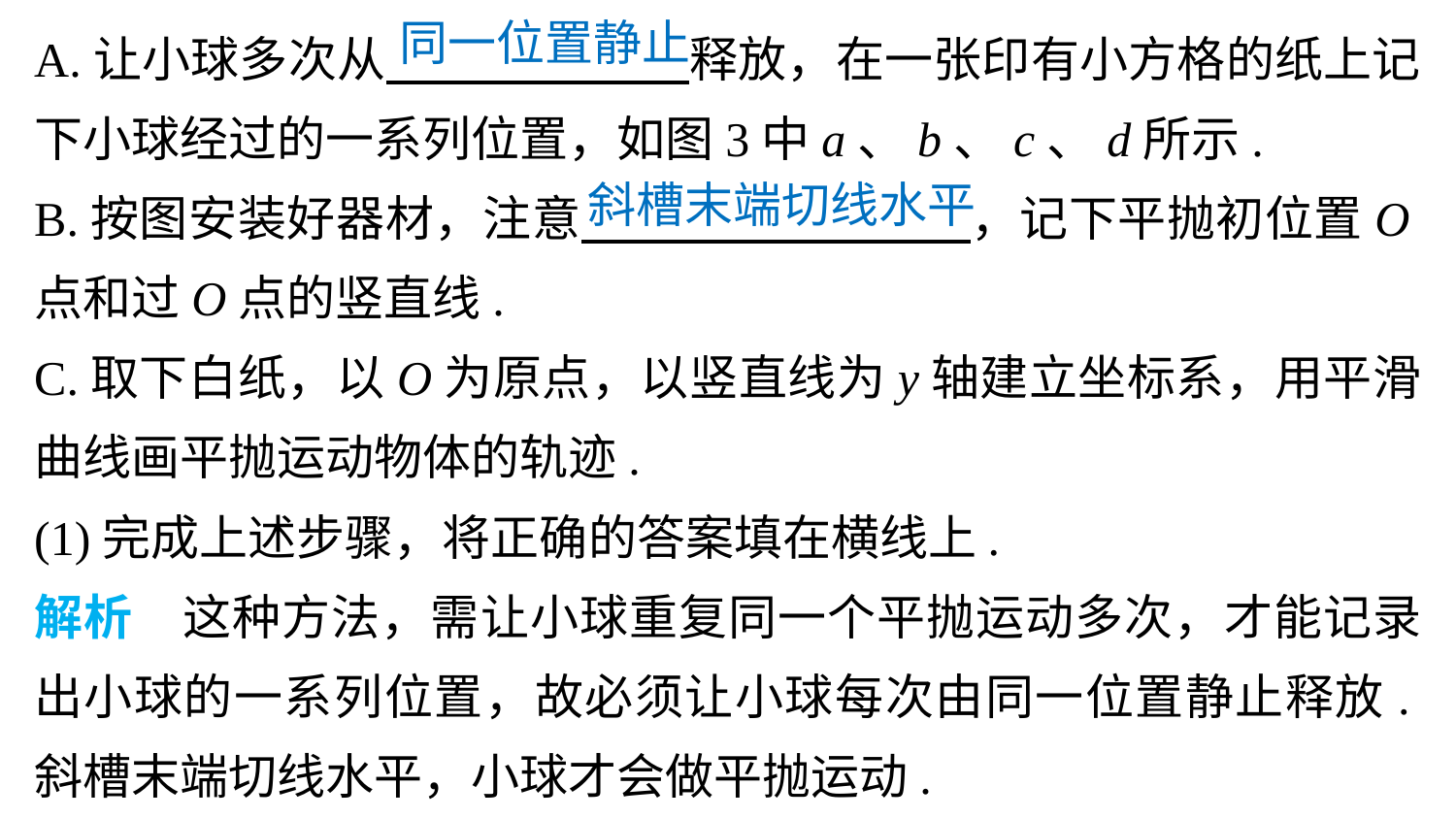

A.让小球多次从                           释放，在一张印有小方格的纸上记下小球经过的一系列位置，如图3中a、b、c、d所示.
B.按图安装好器材，注意                                  ，记下平抛初位置O点和过O点的竖直线.
C.取下白纸，以O为原点，以竖直线为y轴建立坐标系，用平滑曲线画平抛运动物体的轨迹.
(1)完成上述步骤，将正确的答案填在横线上.
解析　这种方法，需让小球重复同一个平抛运动多次，才能记录出小球的一系列位置，故必须让小球每次由同一位置静止释放.斜槽末端切线水平，小球才会做平抛运动.
同一位置静止
斜槽末端切线水平